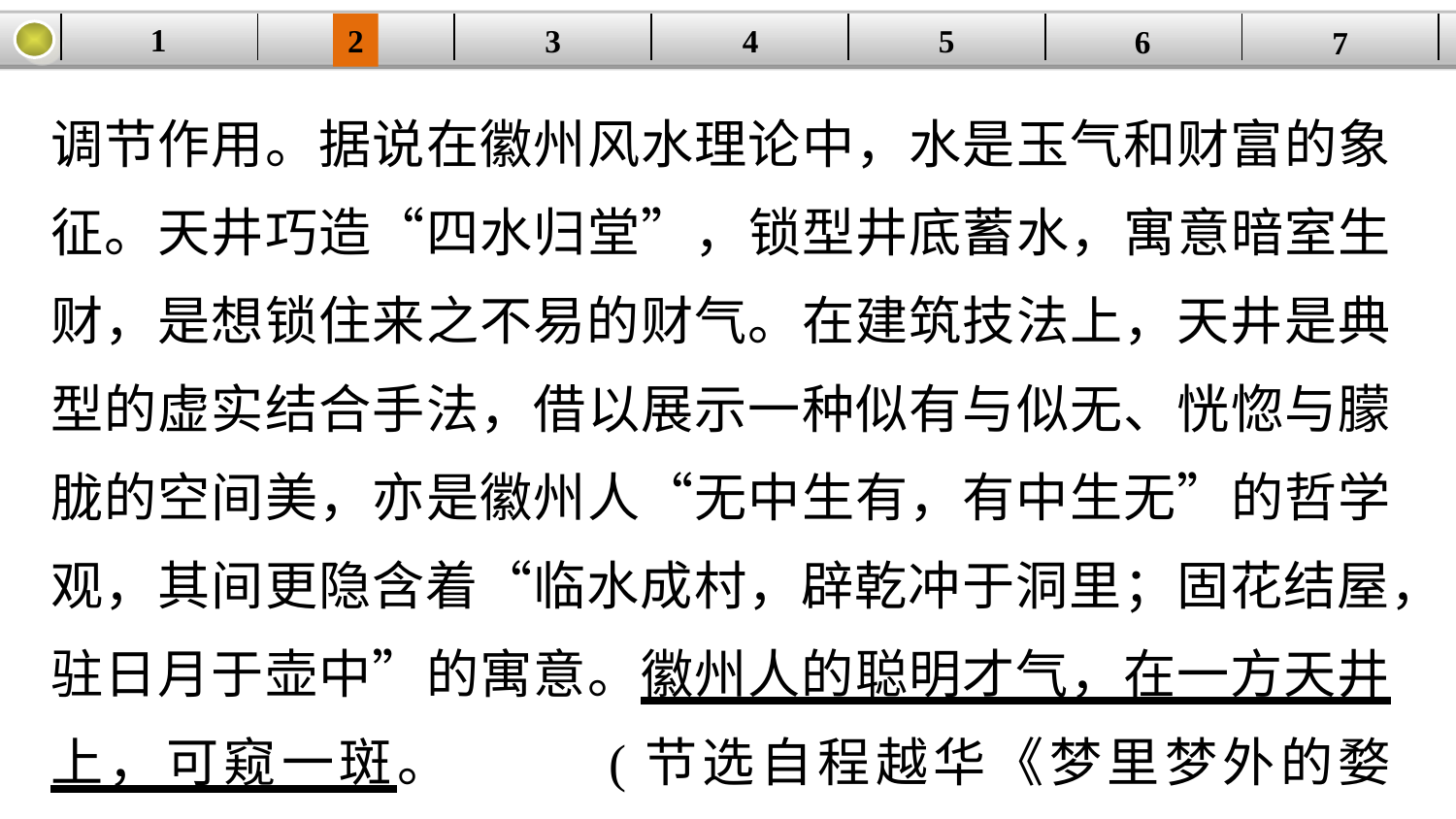

1
5
3
2
|  |  |  |  |  |  |  |
| --- | --- | --- | --- | --- | --- | --- |
4
6
7

调节作用。据说在徽州风水理论中，水是玉气和财富的象征。天井巧造“四水归堂”，锁型井底蓄水，寓意暗室生财，是想锁住来之不易的财气。在建筑技法上，天井是典型的虚实结合手法，借以展示一种似有与似无、恍惚与朦胧的空间美，亦是徽州人“无中生有，有中生无”的哲学观，其间更隐含着“临水成村，辟乾冲于洞里；固花结屋，驻日月于壶中”的寓意。徽州人的聪明才气，在一方天井上，可窥一斑。	    (节选自程越华《梦里梦外的婺源》)